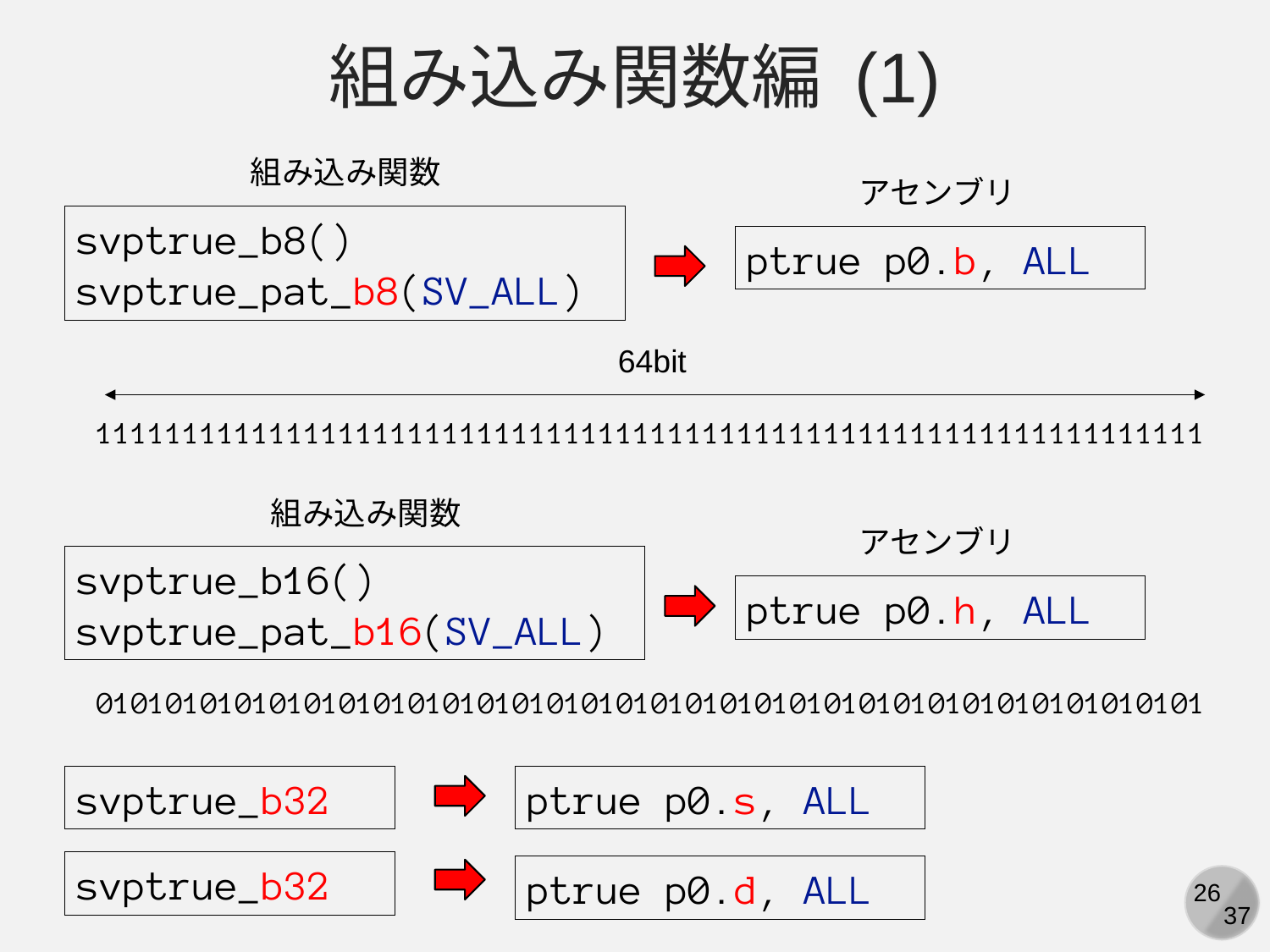

組み込み関数編 (1)
組み込み関数
アセンブリ
svptrue_b8() svptrue_pat_b8(SV_ALL)
ptrue p0.b, ALL

64bit
1111111111111111111111111111111111111111111111111111111111111111
組み込み関数
アセンブリ
svptrue_b16() svptrue_pat_b16(SV_ALL)
ptrue p0.h, ALL

0101010101010101010101010101010101010101010101010101010101010101
svptrue_b32
ptrue p0.s, ALL

svptrue_b32
ptrue p0.d, ALL